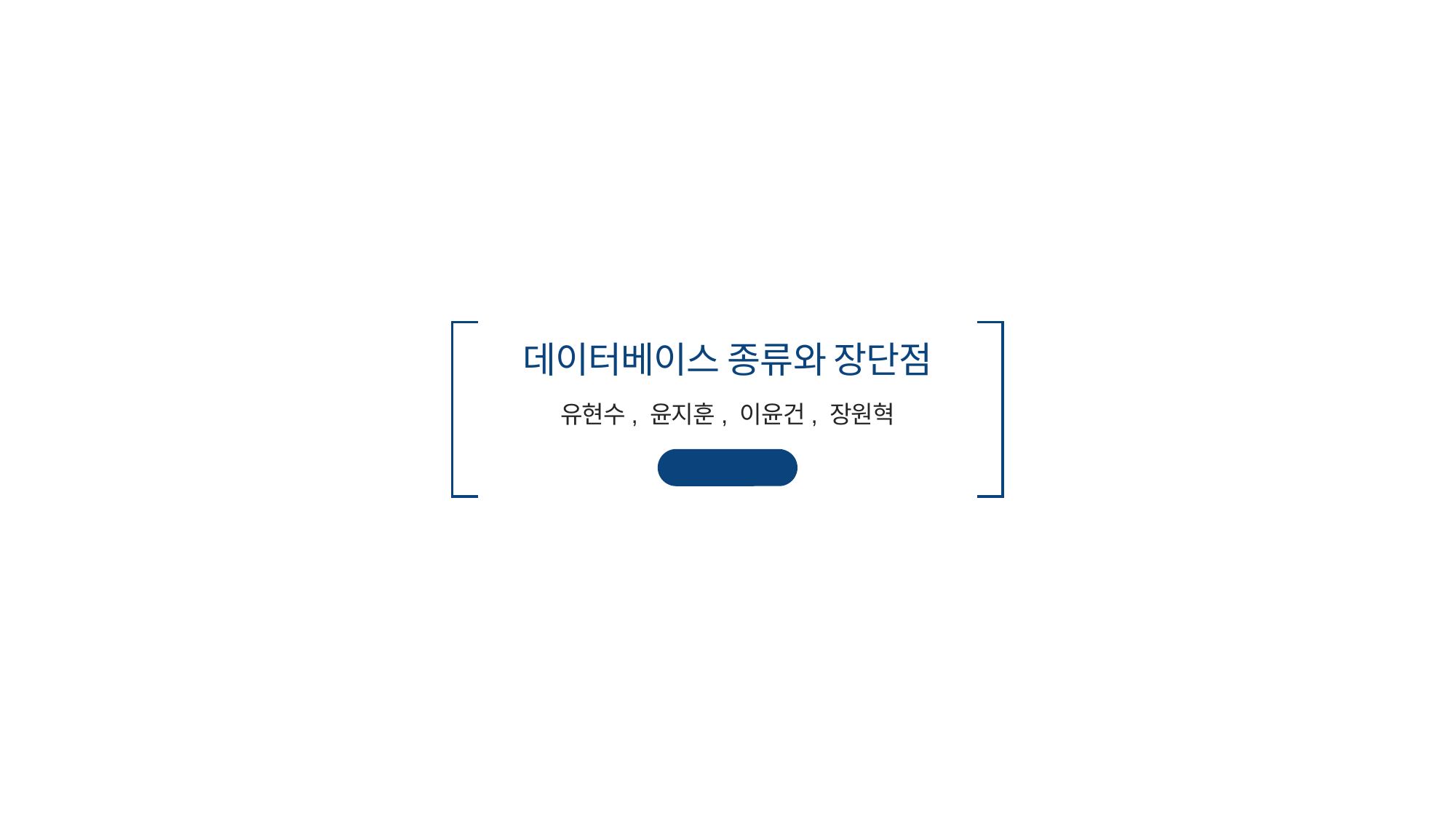

데이터베이스 종류와 장단점
유현수, 윤지훈, 이윤건, 장원혁
4조